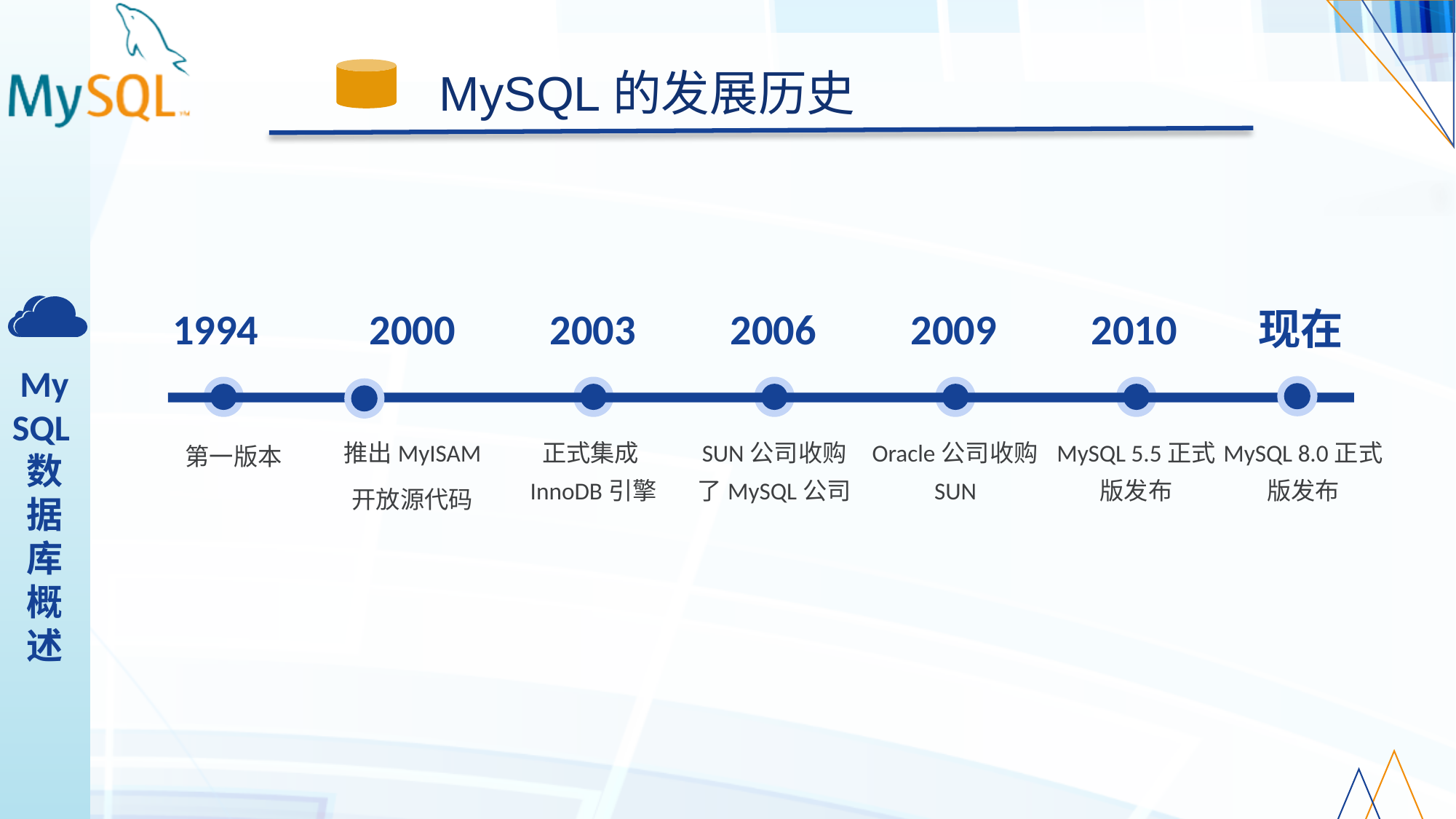

MySQL的发展历史
1994
2000
2003
2006
2009
2010
现在

推出MyISAM
开放源代码
正式集成InnoDB引擎
SUN公司收购了MySQL公司
Oracle公司收购SUN
MySQL 5.5正式版发布
MySQL 8.0正式版发布
第一版本